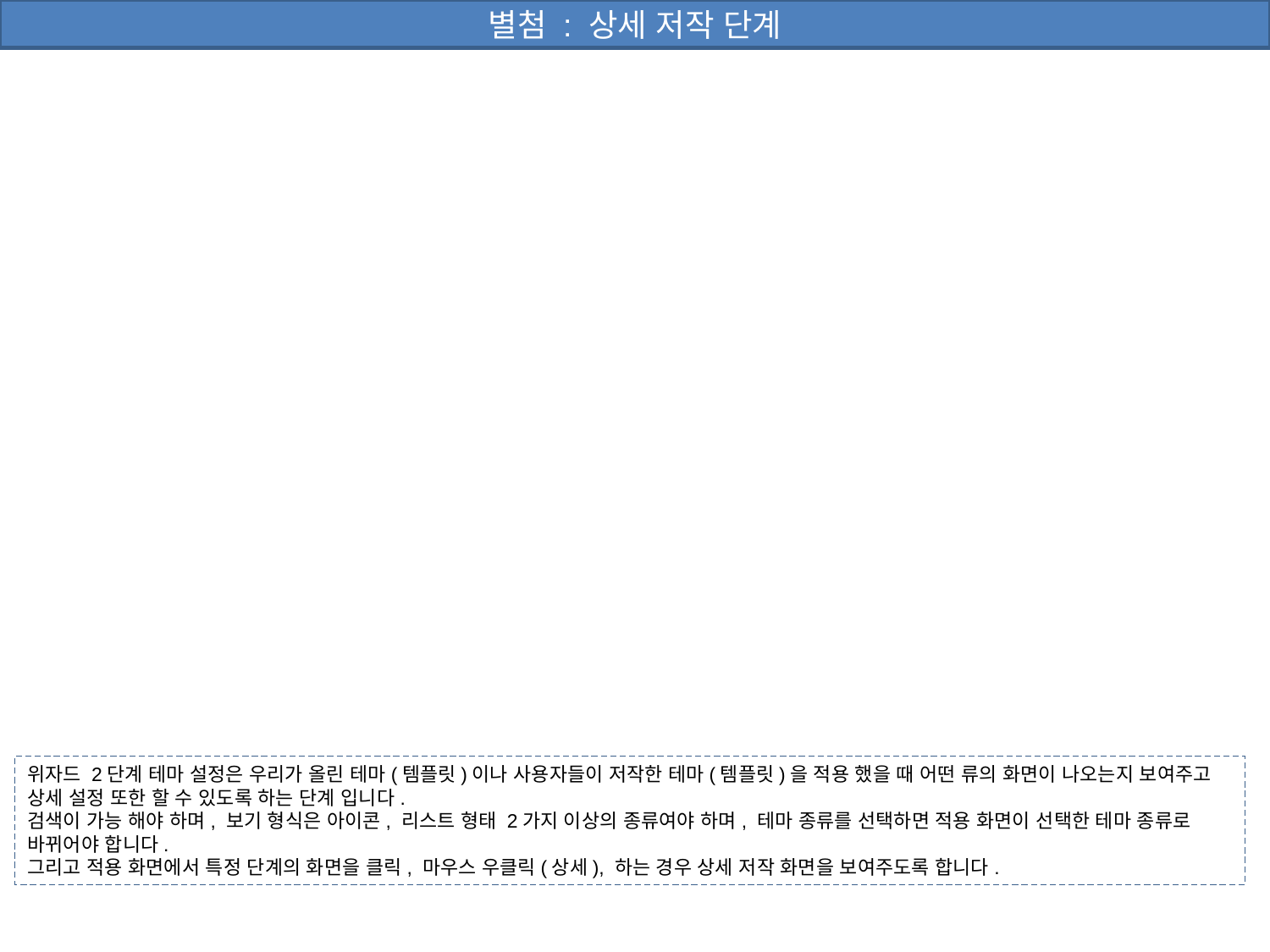

별첨 : 상세 저작 단계
위자드 2단계 테마 설정은 우리가 올린 테마(템플릿)이나 사용자들이 저작한 테마(템플릿)을 적용 했을 때 어떤 류의 화면이 나오는지 보여주고 상세 설정 또한 할 수 있도록 하는 단계 입니다.
검색이 가능 해야 하며, 보기 형식은 아이콘, 리스트 형태 2가지 이상의 종류여야 하며, 테마 종류를 선택하면 적용 화면이 선택한 테마 종류로 바뀌어야 합니다.
그리고 적용 화면에서 특정 단계의 화면을 클릭, 마우스 우클릭(상세), 하는 경우 상세 저작 화면을 보여주도록 합니다.